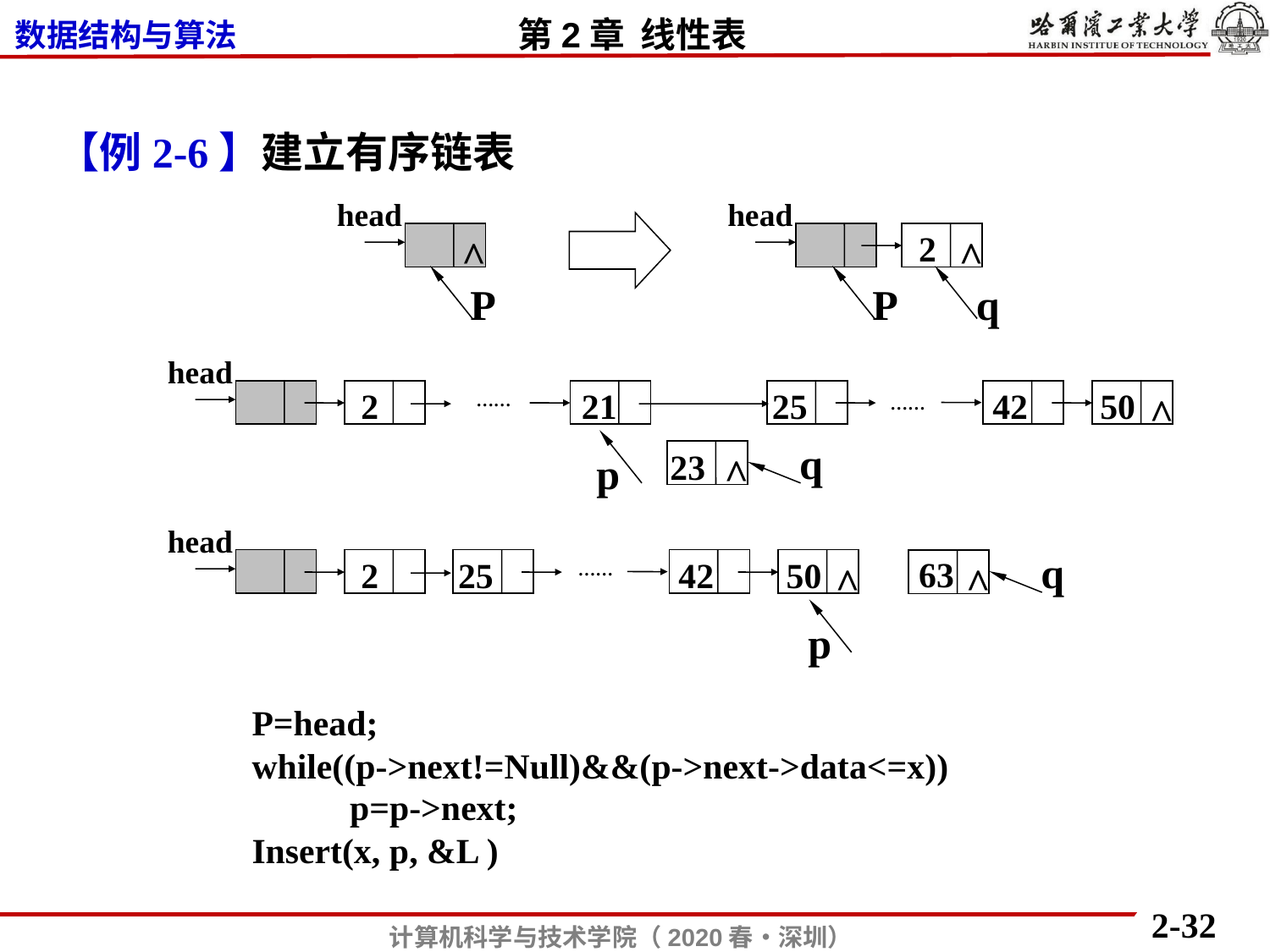

【例2-6】建立有序链表
head

^

head

2

^

P
P
q
head
21
25
42
50
2

^
……
……

q
23
p

^

head
q
63
25
42
50
2

^

^
……

p
P=head;
while((p->next!=Null)&&(p->next->data<=x))
           p=p->next;
Insert(x, p, &L )